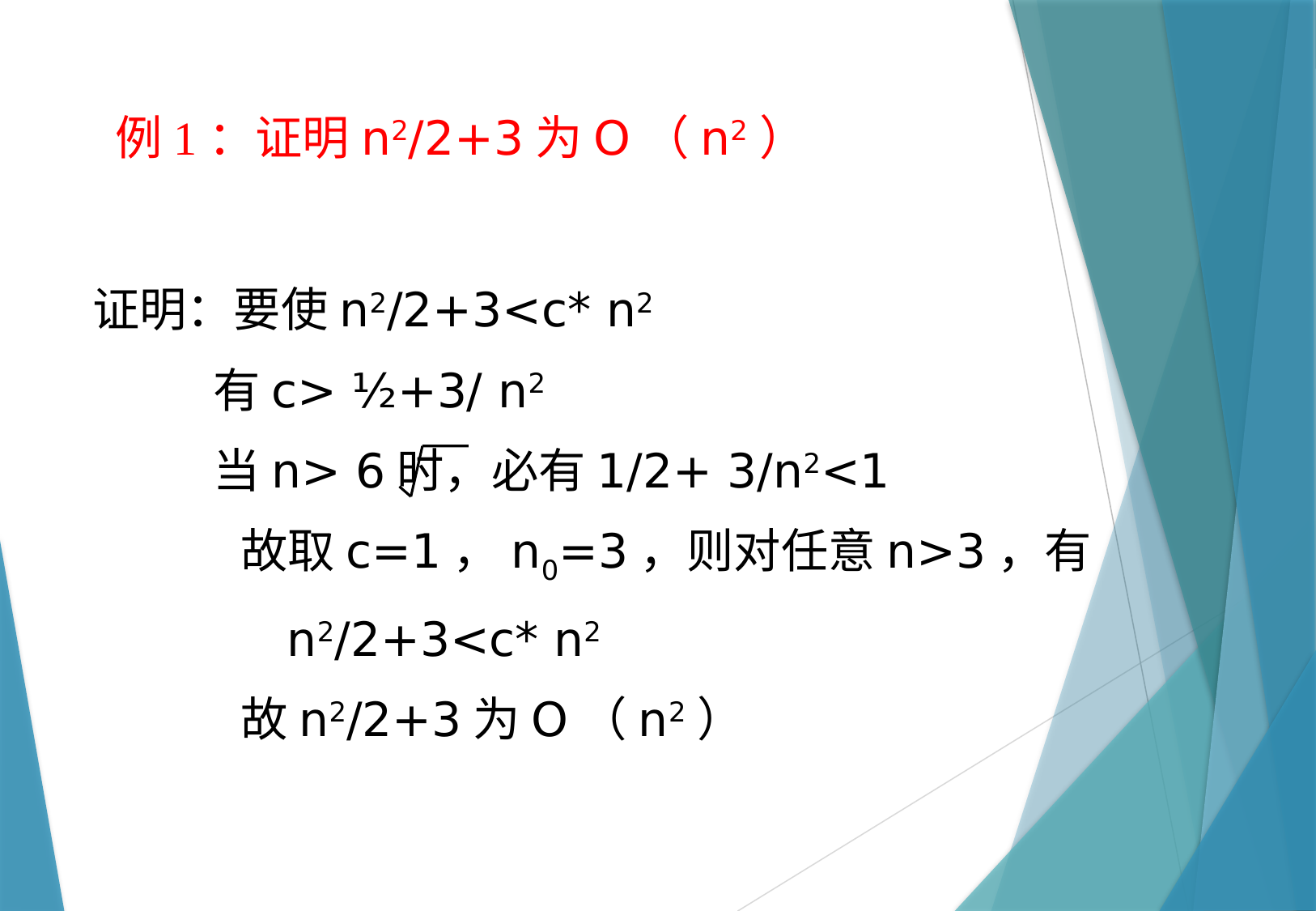

例1：证明n2/2+3为O（n2）
证明：要使n2/2+3<c* n2
                  有c> ½+3/ n2
                  当n> 6时，必有1/2+ 3/n2<1
             故取c=1，n0=3，则对任意n>3，有
             n2/2+3<c* n2
             故n2/2+3为O（n2）